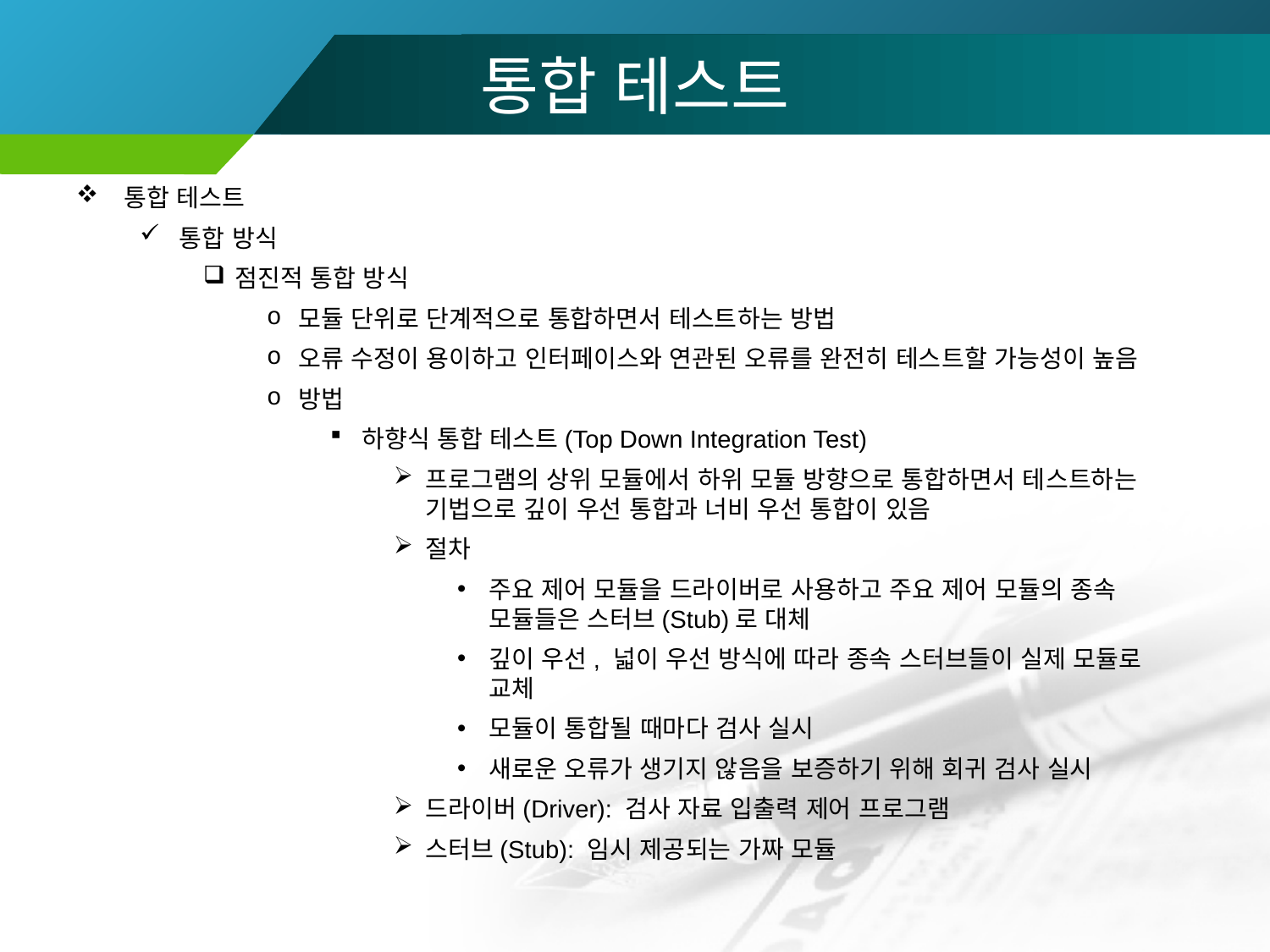

# 통합 테스트
통합 테스트
통합 방식
점진적 통합 방식
모듈 단위로 단계적으로 통합하면서 테스트하는 방법
오류 수정이 용이하고 인터페이스와 연관된 오류를 완전히 테스트할 가능성이 높음
방법
하향식 통합 테스트(Top Down Integration Test)
프로그램의 상위 모듈에서 하위 모듈 방향으로 통합하면서 테스트하는 기법으로 깊이 우선 통합과 너비 우선 통합이 있음
절차
주요 제어 모듈을 드라이버로 사용하고 주요 제어 모듈의 종속 모듈들은 스터브(Stub)로 대체
깊이 우선, 넓이 우선 방식에 따라 종속 스터브들이 실제 모듈로 교체
모듈이 통합될 때마다 검사 실시
새로운 오류가 생기지 않음을 보증하기 위해 회귀 검사 실시
드라이버(Driver): 검사 자료 입출력 제어 프로그램
스터브(Stub): 임시 제공되는 가짜 모듈